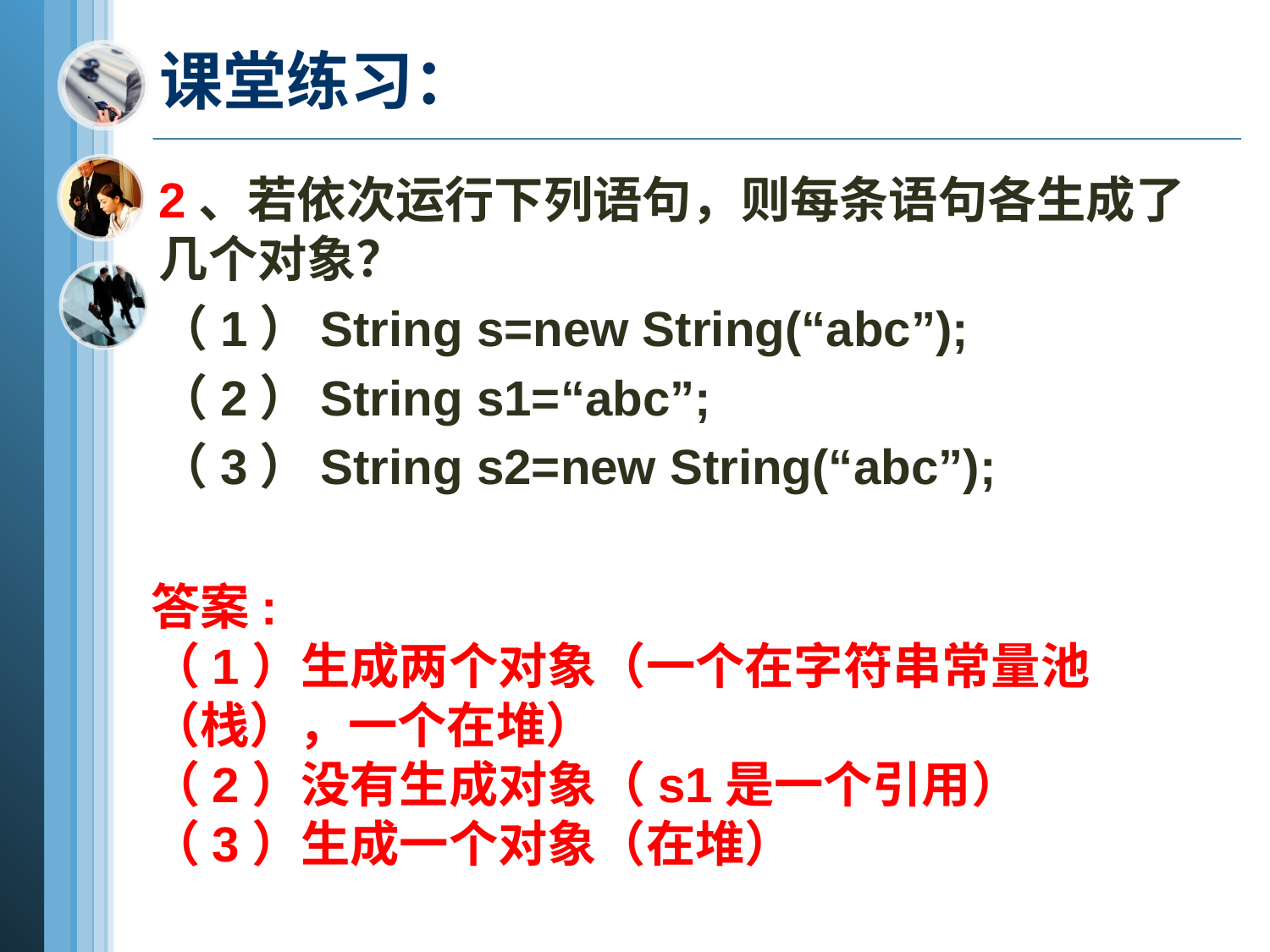

# 课堂练习：
2、若依次运行下列语句，则每条语句各生成了几个对象？
（1）String s=new String(“abc”);
（2）String s1=“abc”;
（3）String s2=new String(“abc”);
答案:
（1）生成两个对象（一个在字符串常量池（栈），一个在堆）
（2）没有生成对象（s1是一个引用）
（3）生成一个对象（在堆）